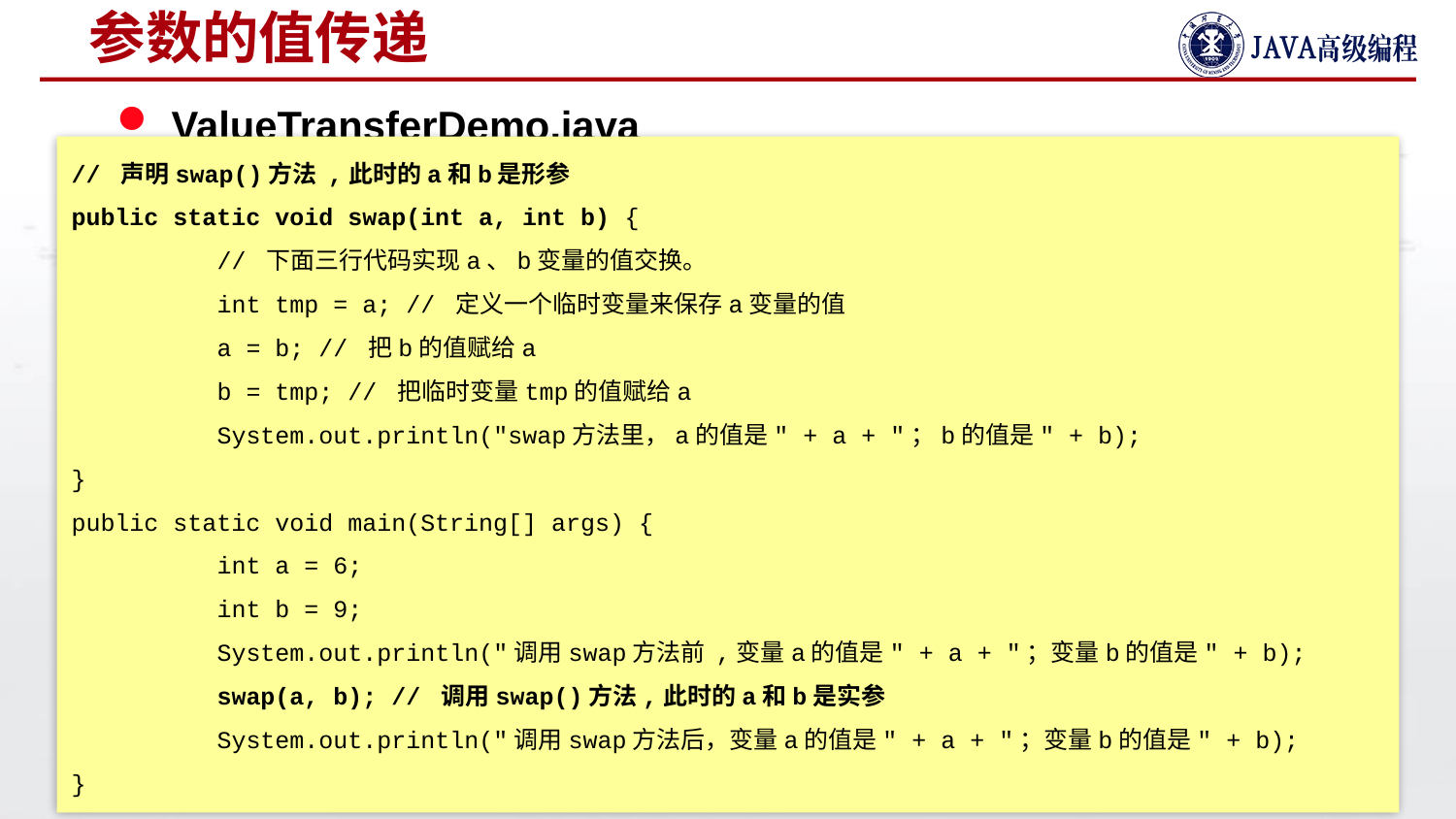

# 参数的值传递
ValueTransferDemo.java
// 声明swap()方法 ,此时的a和b是形参
public static void swap(int a, int b) {
	// 下面三行代码实现a、b变量的值交换。
	int tmp = a; // 定义一个临时变量来保存a变量的值
	a = b; // 把b的值赋给a
	b = tmp; // 把临时变量tmp的值赋给a
	System.out.println("swap方法里，a的值是" + a + "；b的值是" + b);
}
public static void main(String[] args) {
	int a = 6;
	int b = 9;
	System.out.println("调用swap方法前 ,变量a的值是" + a + "；变量b的值是" + b);
	swap(a, b); // 调用swap()方法,此时的a和b是实参
	System.out.println("调用swap方法后，变量a的值是" + a + "；变量b的值是" + b);
}